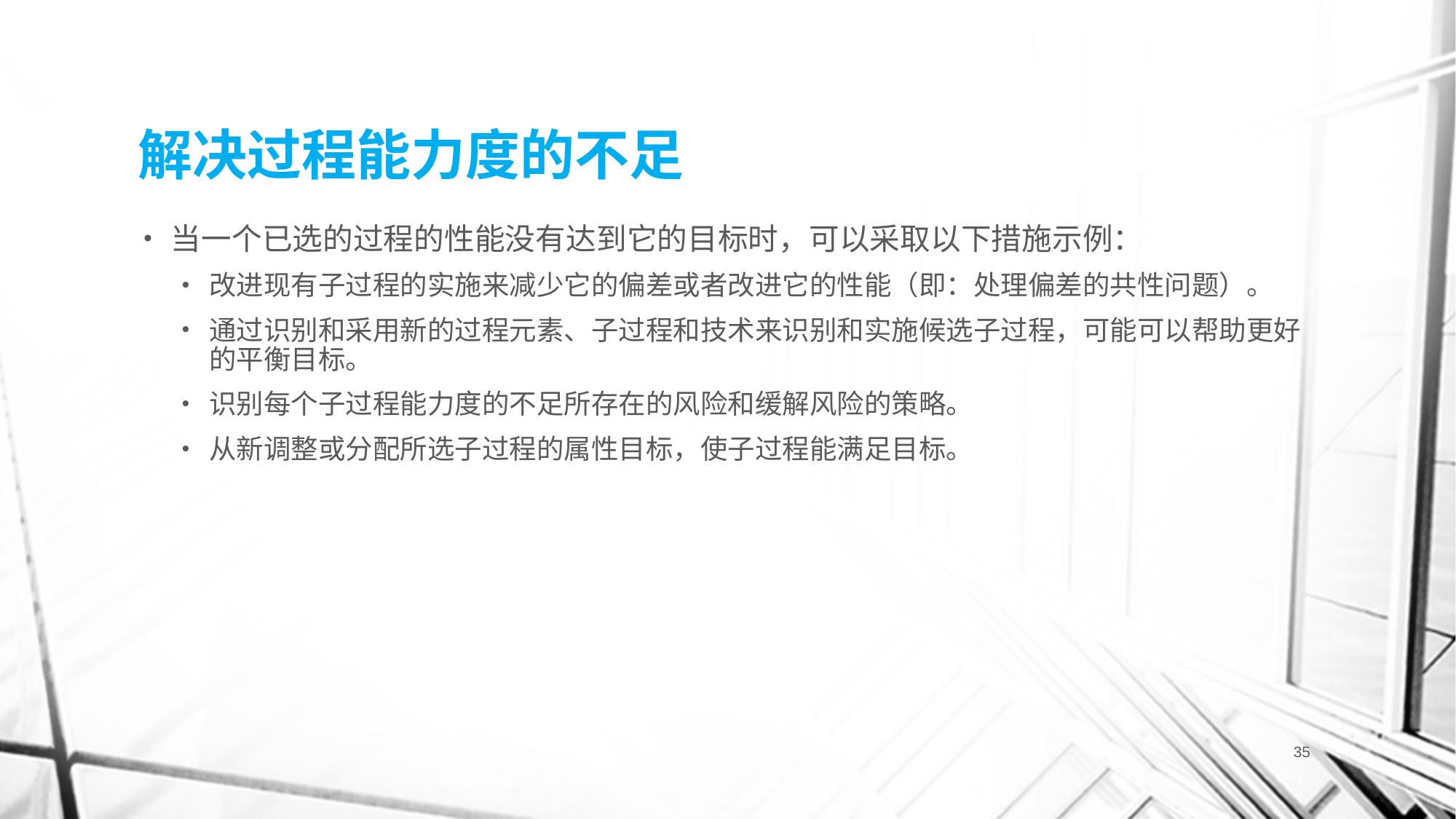

# 解决过程能力度的不足
当一个已选的过程的性能没有达到它的目标时，可以采取以下措施示例：
改进现有子过程的实施来减少它的偏差或者改进它的性能（即：处理偏差的共性问题）。
通过识别和采用新的过程元素、子过程和技术来识别和实施候选子过程，可能可以帮助更好的平衡目标。
识别每个子过程能力度的不足所存在的风险和缓解风险的策略。
从新调整或分配所选子过程的属性目标，使子过程能满足目标。

35